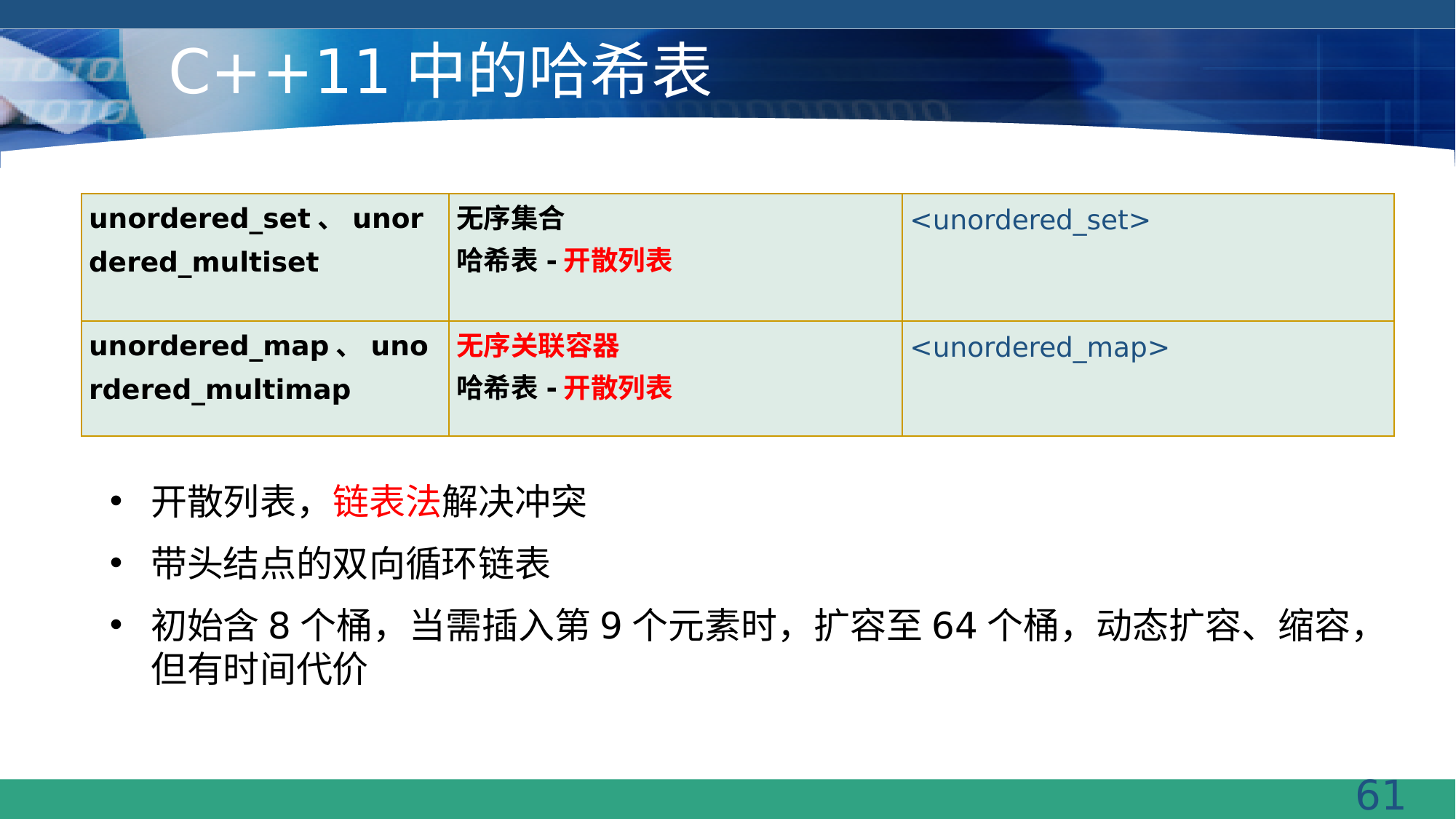

C++11中的哈希表
| unordered\_set、unordered\_multiset | 无序集合 哈希表-开散列表 | <unordered\_set> |
| --- | --- | --- |
| unordered\_map、unordered\_multimap | 无序关联容器 哈希表-开散列表 | <unordered\_map> |
开散列表，链表法解决冲突
带头结点的双向循环链表
初始含8个桶，当需插入第9个元素时，扩容至64个桶，动态扩容、缩容，但有时间代价